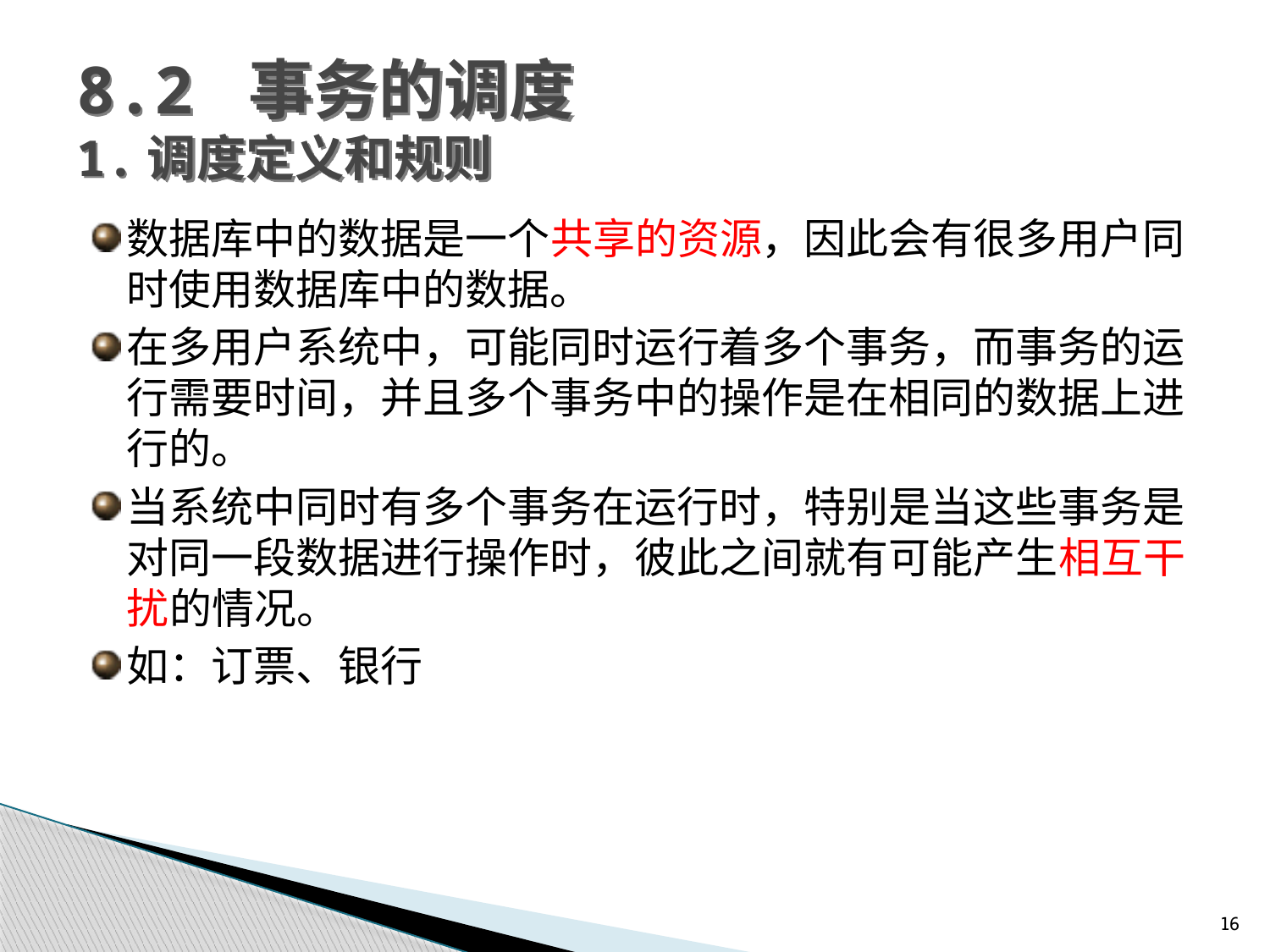

8.2 事务的调度
1.调度定义和规则
数据库中的数据是一个共享的资源，因此会有很多用户同时使用数据库中的数据。
在多用户系统中，可能同时运行着多个事务，而事务的运行需要时间，并且多个事务中的操作是在相同的数据上进行的。
当系统中同时有多个事务在运行时，特别是当这些事务是对同一段数据进行操作时，彼此之间就有可能产生相互干扰的情况。
如：订票、银行

16